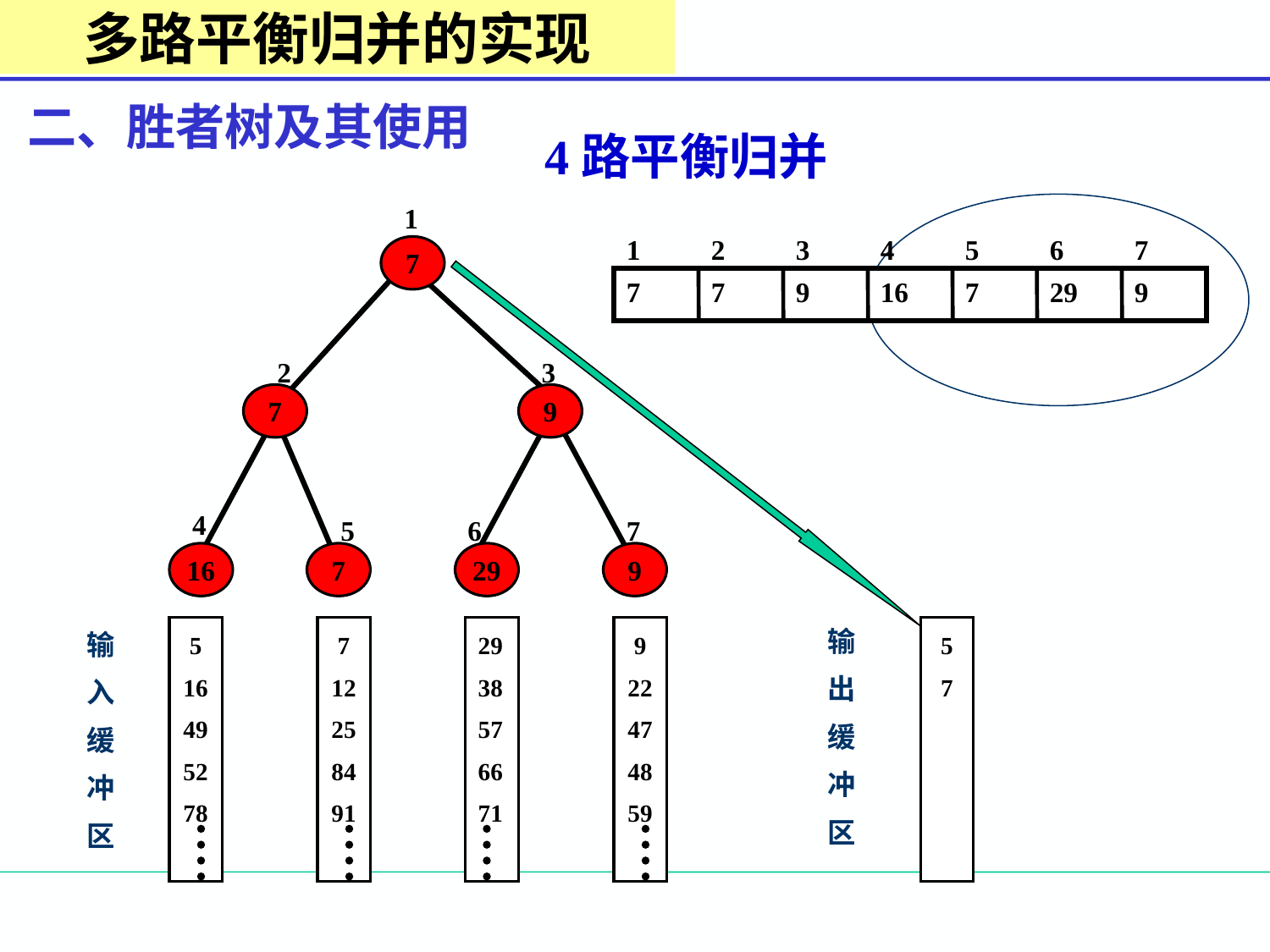

多路平衡归并的实现
二、胜者树及其使用
4路平衡归并
1

1
2
3
4
5
6
7
7

7

7

9

16

7

29

9

2
3
7
9

4
5
6
7
16
7
29
9
5
16
49
52
78

7
12
25
84
91

29
38
57
66
71

9
22
47
48
59

输
出
缓
冲
区
5
7

输
入
缓
冲
区